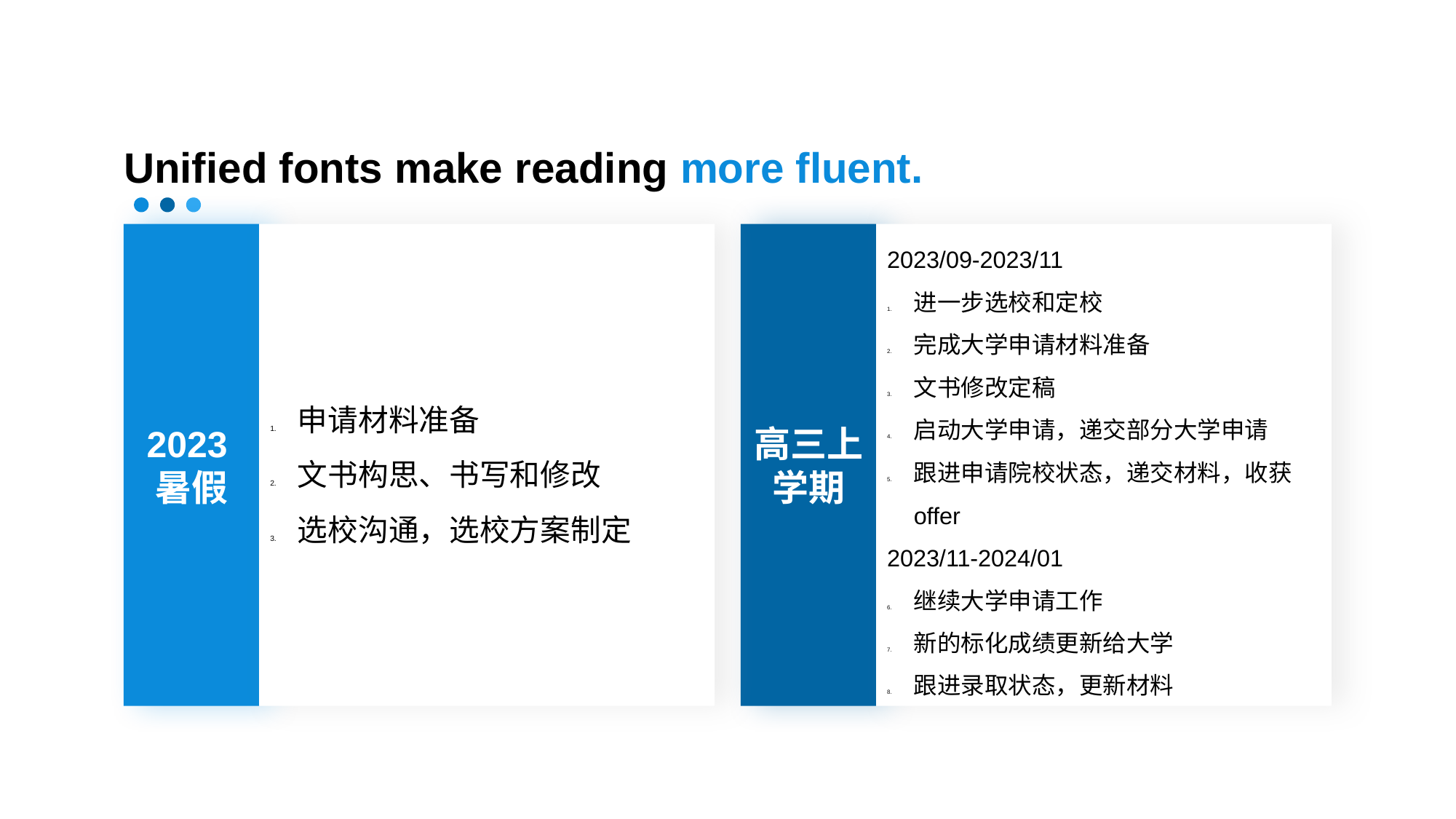

Unified fonts make reading more fluent.

2023暑假
高三上学期
申请材料准备
文书构思、书写和修改
选校沟通，选校方案制定
2023/09-2023/11
进一步选校和定校
完成大学申请材料准备
文书修改定稿
启动大学申请，递交部分大学申请
跟进申请院校状态，递交材料，收获offer
2023/11-2024/01
继续大学申请工作
新的标化成绩更新给大学
跟进录取状态，更新材料